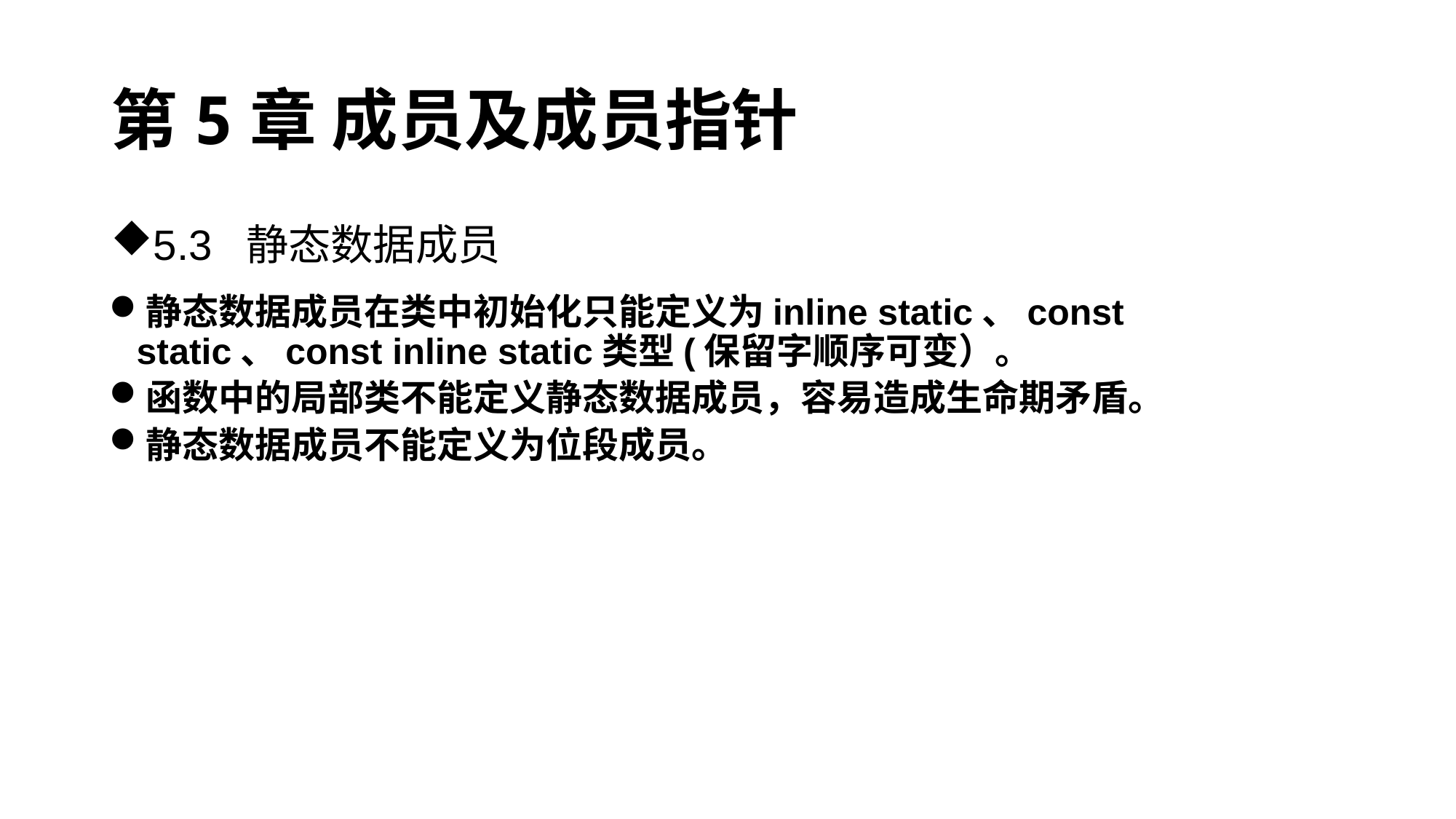

# 第5章 成员及成员指针
5.3  静态数据成员
静态数据成员在类中初始化只能定义为inline static、const static、const inline static类型(保留字顺序可变）。
函数中的局部类不能定义静态数据成员，容易造成生命期矛盾。
静态数据成员不能定义为位段成员。